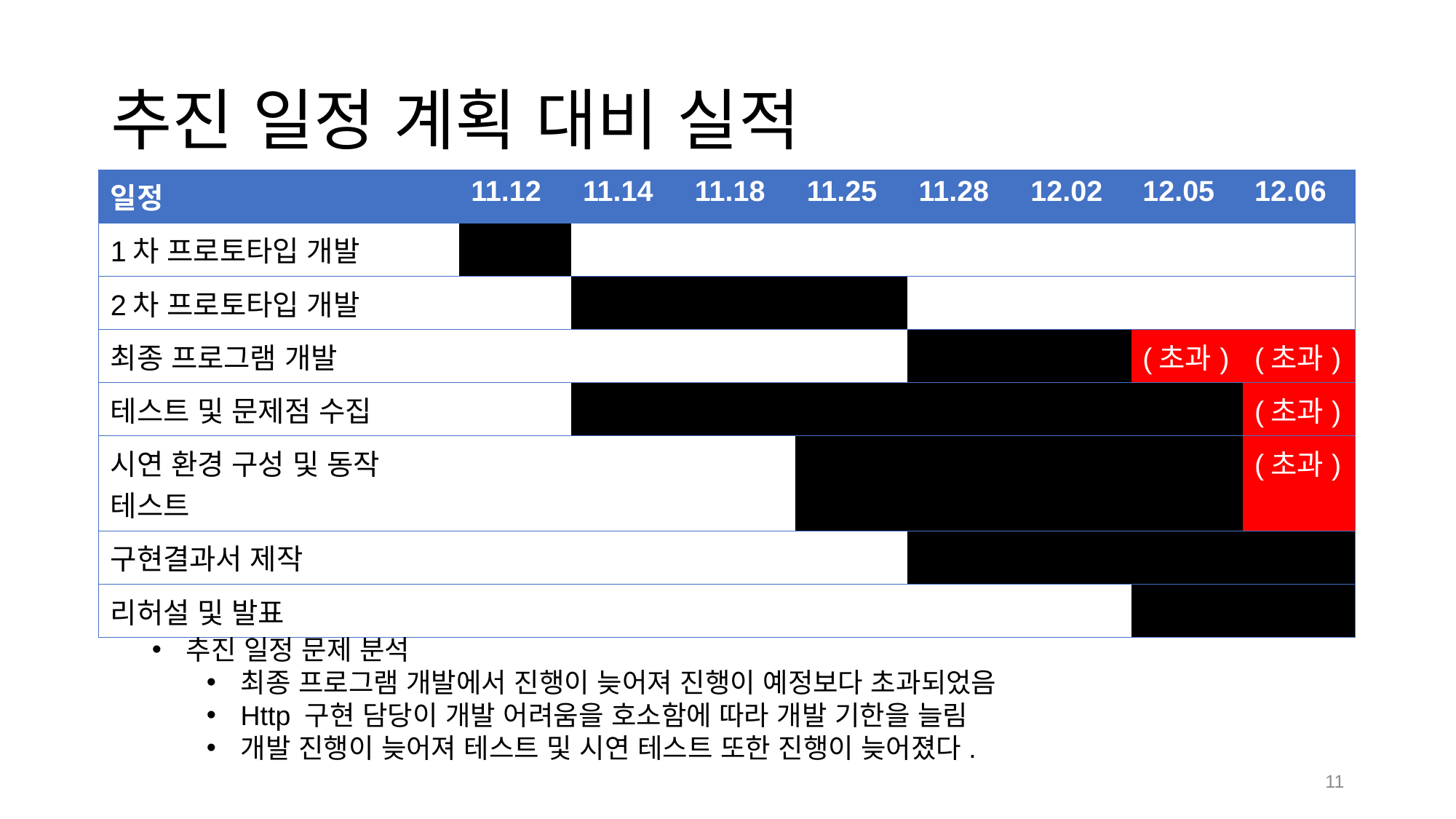

추진 일정 계획 대비 실적
| 일정 | 11.12 | 11.14 | 11.18 | 11.25 | 11.28 | 12.02 | 12.05 | 12.06 |
| --- | --- | --- | --- | --- | --- | --- | --- | --- |
| 1차 프로토타입 개발 |  |  |  |  |  |  |  |  |
| 2차 프로토타입 개발 |  |  |  |  |  |  |  |  |
| 최종 프로그램 개발 |  |  |  |  |  |  | (초과) | (초과) |
| 테스트 및 문제점 수집 |  |  |  |  |  |  |  | (초과) |
| 시연 환경 구성 및 동작 테스트 |  |  |  |  |  |  |  | (초과) |
| 구현결과서 제작 |  |  |  |  |  |  |  |  |
| 리허설 및 발표 |  |  |  |  |  |  |  |  |
추진 일정 문제 분석
최종 프로그램 개발에서 진행이 늦어져 진행이 예정보다 초과되었음
Http 구현 담당이 개발 어려움을 호소함에 따라 개발 기한을 늘림
개발 진행이 늦어져 테스트 및 시연 테스트 또한 진행이 늦어졌다.
11